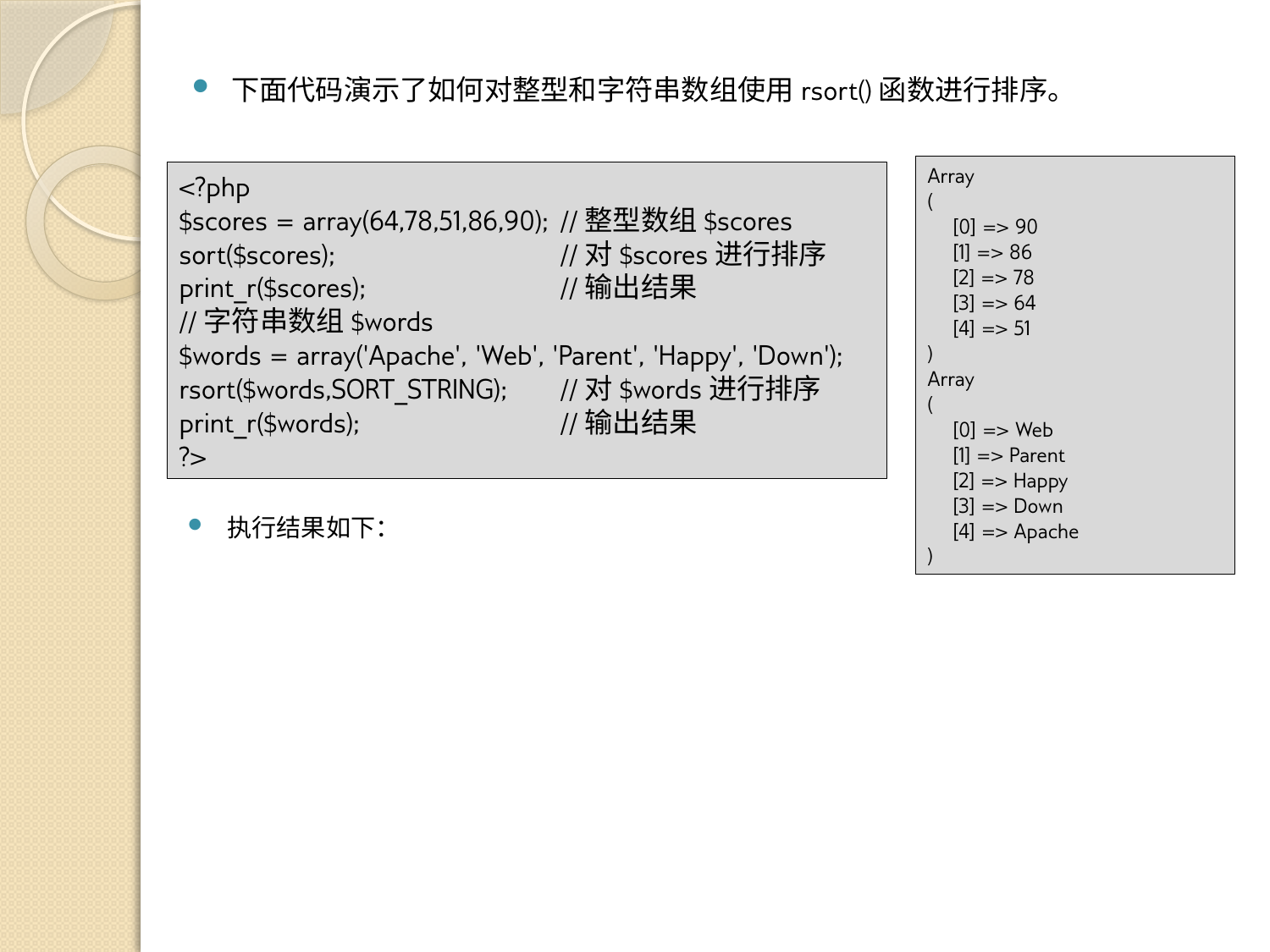

下面代码演示了如何对整型和字符串数组使用rsort()函数进行排序。
Array
(
    [0] => 90
    [1] => 86
    [2] => 78
    [3] => 64
    [4] => 51
)
Array
(
    [0] => Web
    [1] => Parent
    [2] => Happy
    [3] => Down
    [4] => Apache
)
<?php
$scores = array(64,78,51,86,90);	//整型数组$scores
sort($scores);		//对$scores进行排序
print_r($scores);		//输出结果
//字符串数组$words
$words = array('Apache', 'Web', 'Parent', 'Happy', 'Down'); rsort($words,SORT_STRING);	//对$words进行排序
print_r($words);		//输出结果
?>
执行结果如下：